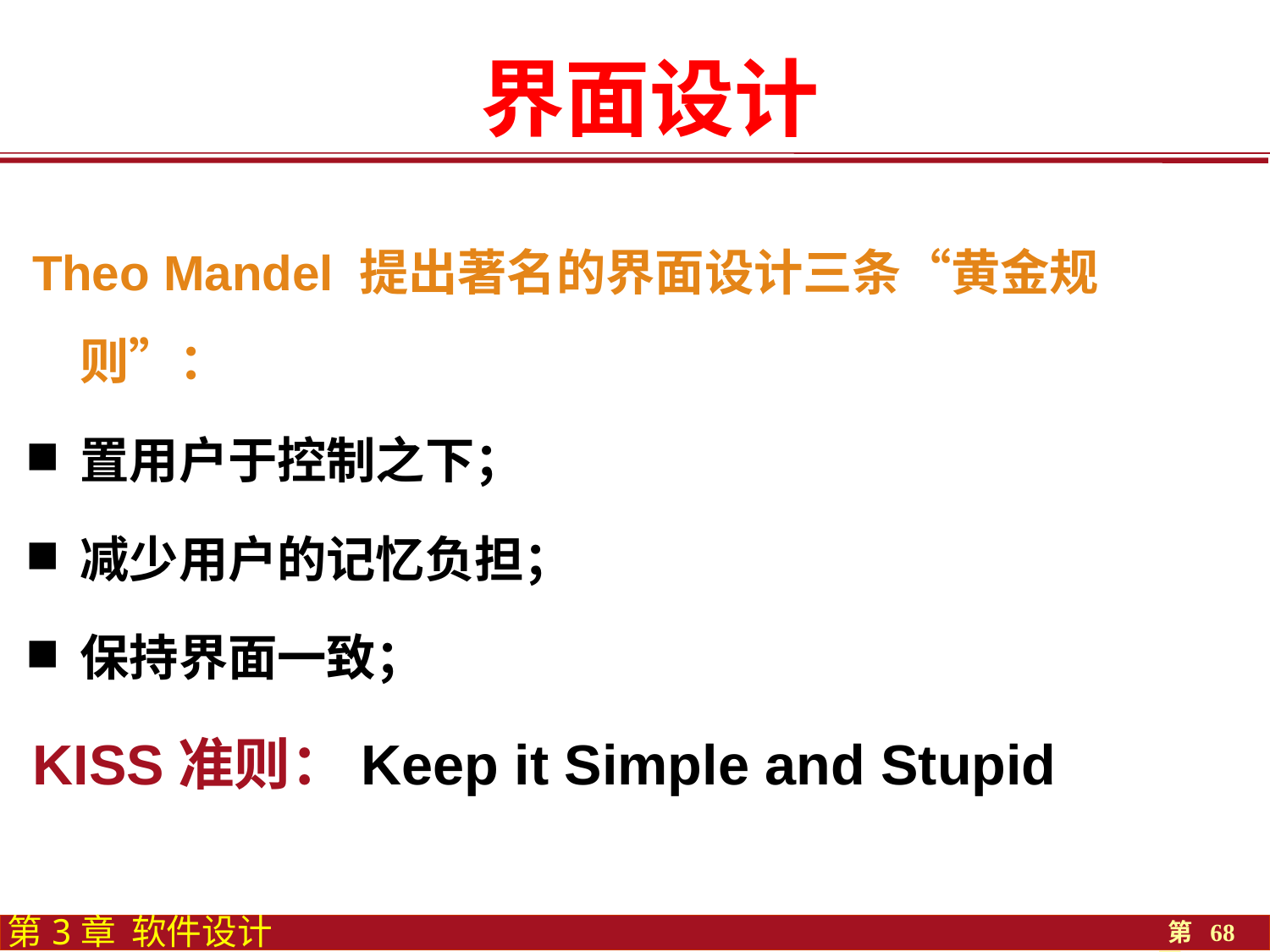

界面设计
Theo Mandel 提出著名的界面设计三条“黄金规则”：
置用户于控制之下；
减少用户的记忆负担；
保持界面一致；
KISS准则：Keep it Simple and Stupid